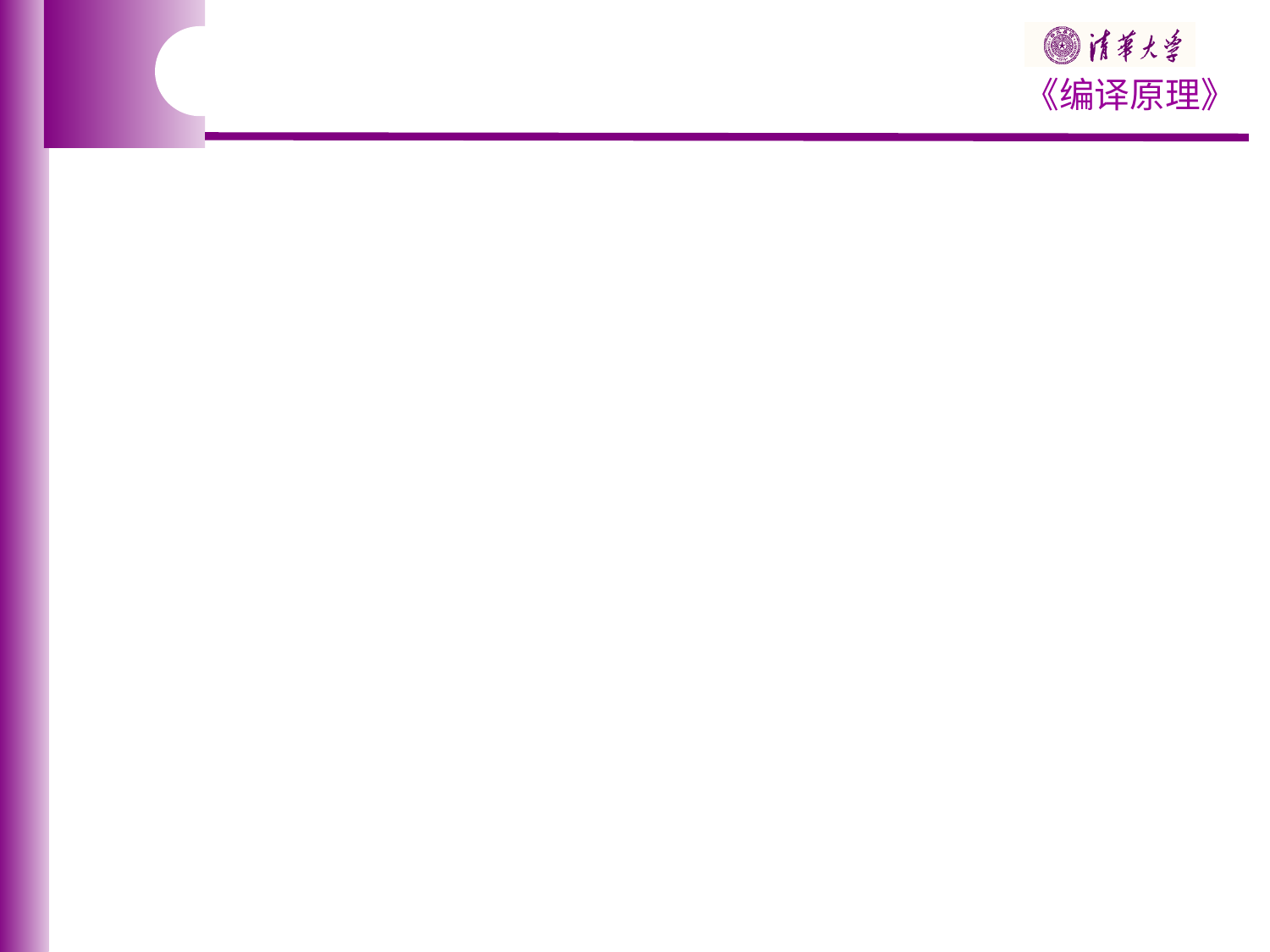

#
一个DFA还可以用一个矩阵表示，该矩阵的行表示状态，列表示输入字符，矩阵元素表示相应状态行和输入字符列下的新状态，即k行a列为f(k,a)的值。用双箭头“=>”标明初态；否则第一行即是初态，相应终态行在表的右端标以1，非终态标以0。